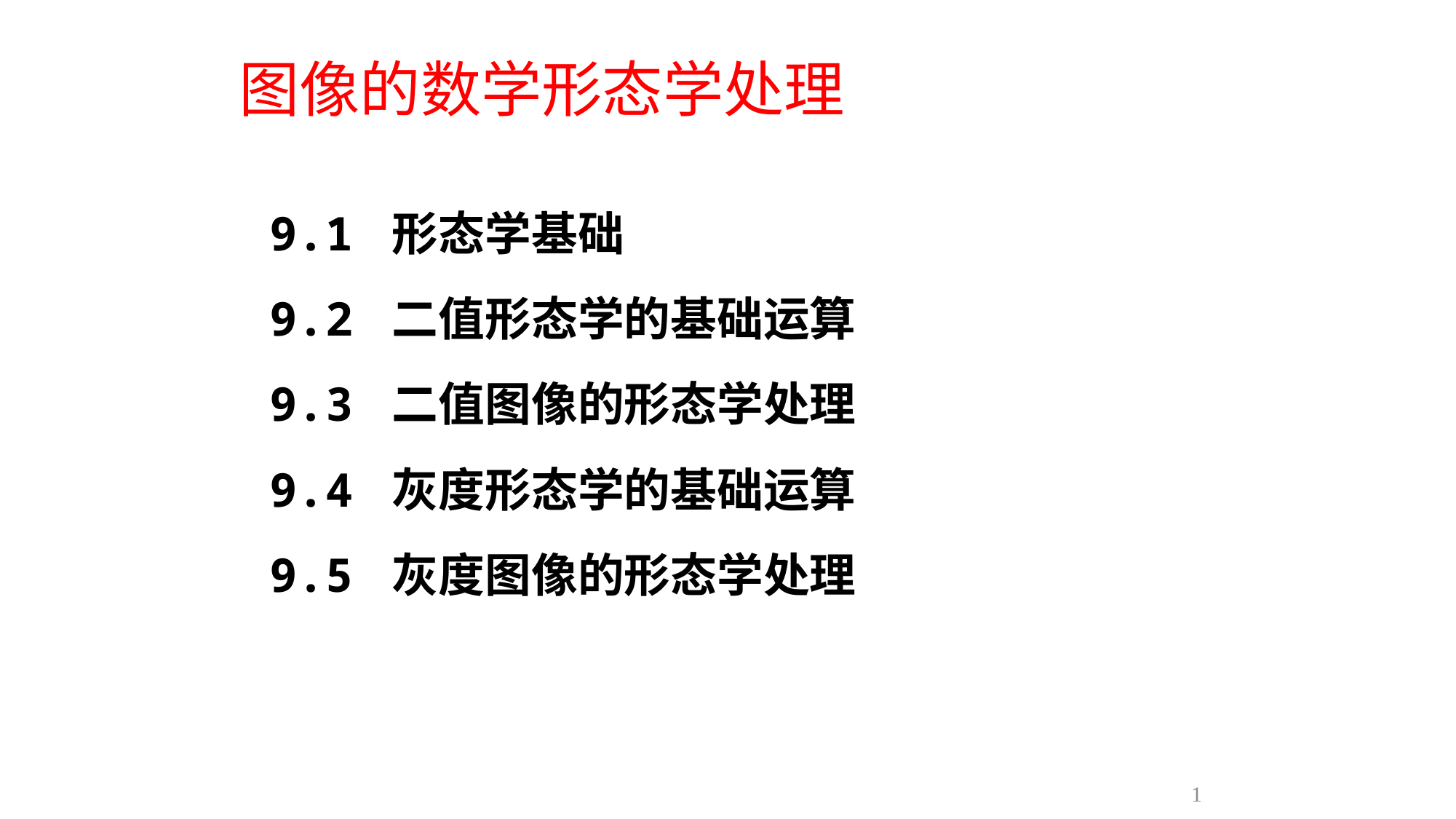

图像的数学形态学处理
9.1 形态学基础
9.2 二值形态学的基础运算
9.3 二值图像的形态学处理
9.4 灰度形态学的基础运算
9.5 灰度图像的形态学处理
1